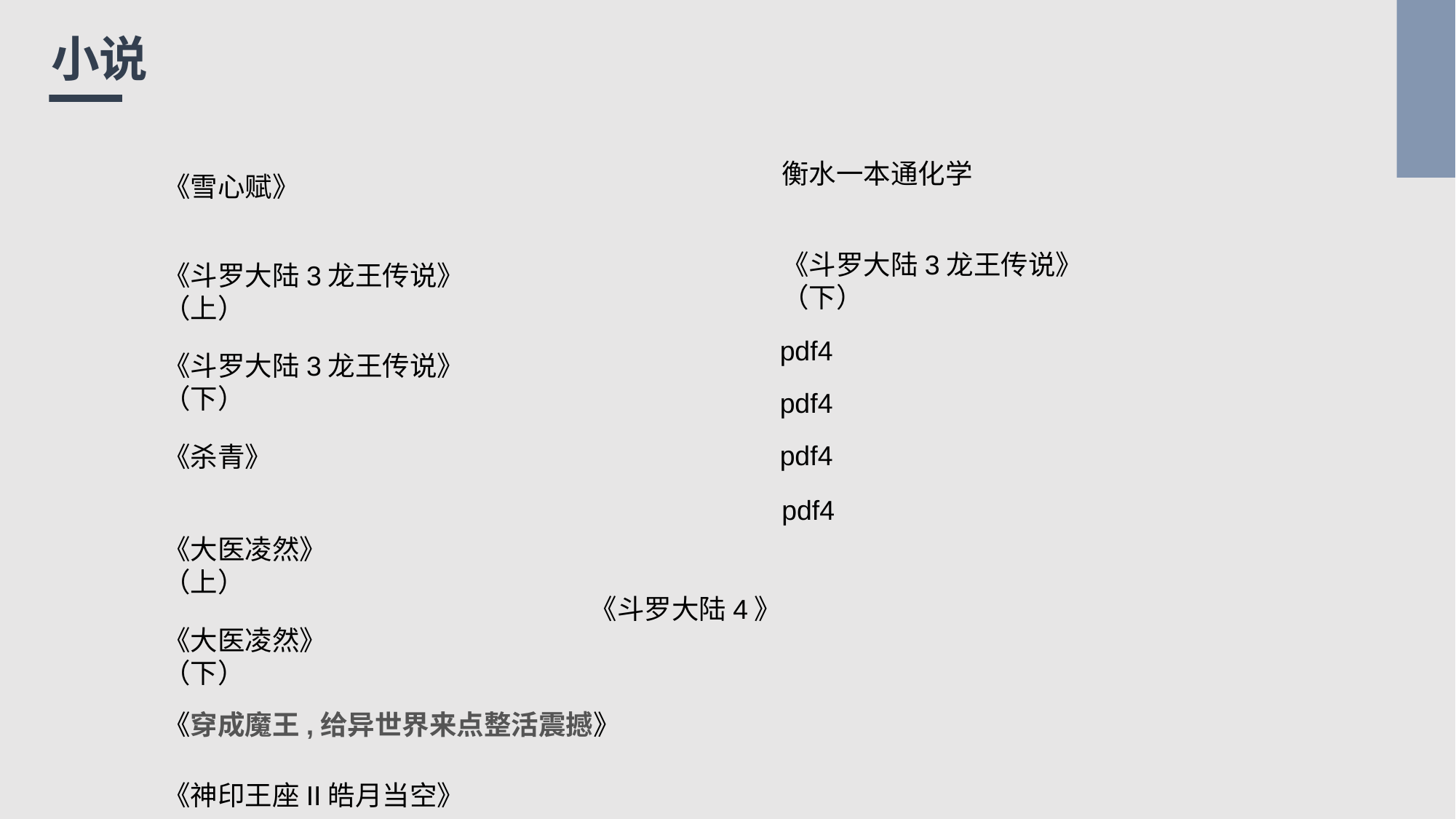

# 小说
衡水一本通化学
《雪心赋》
《斗罗大陆3龙王传说》（下）
《斗罗大陆3龙王传说》（上）
pdf4
《斗罗大陆3龙王传说》（下）
pdf4
pdf4
《杀青》
pdf4
《大医凌然》（上）
《斗罗大陆4》
《大医凌然》（下）
《穿成魔王,给异世界来点整活震撼》
《神印王座II皓月当空》